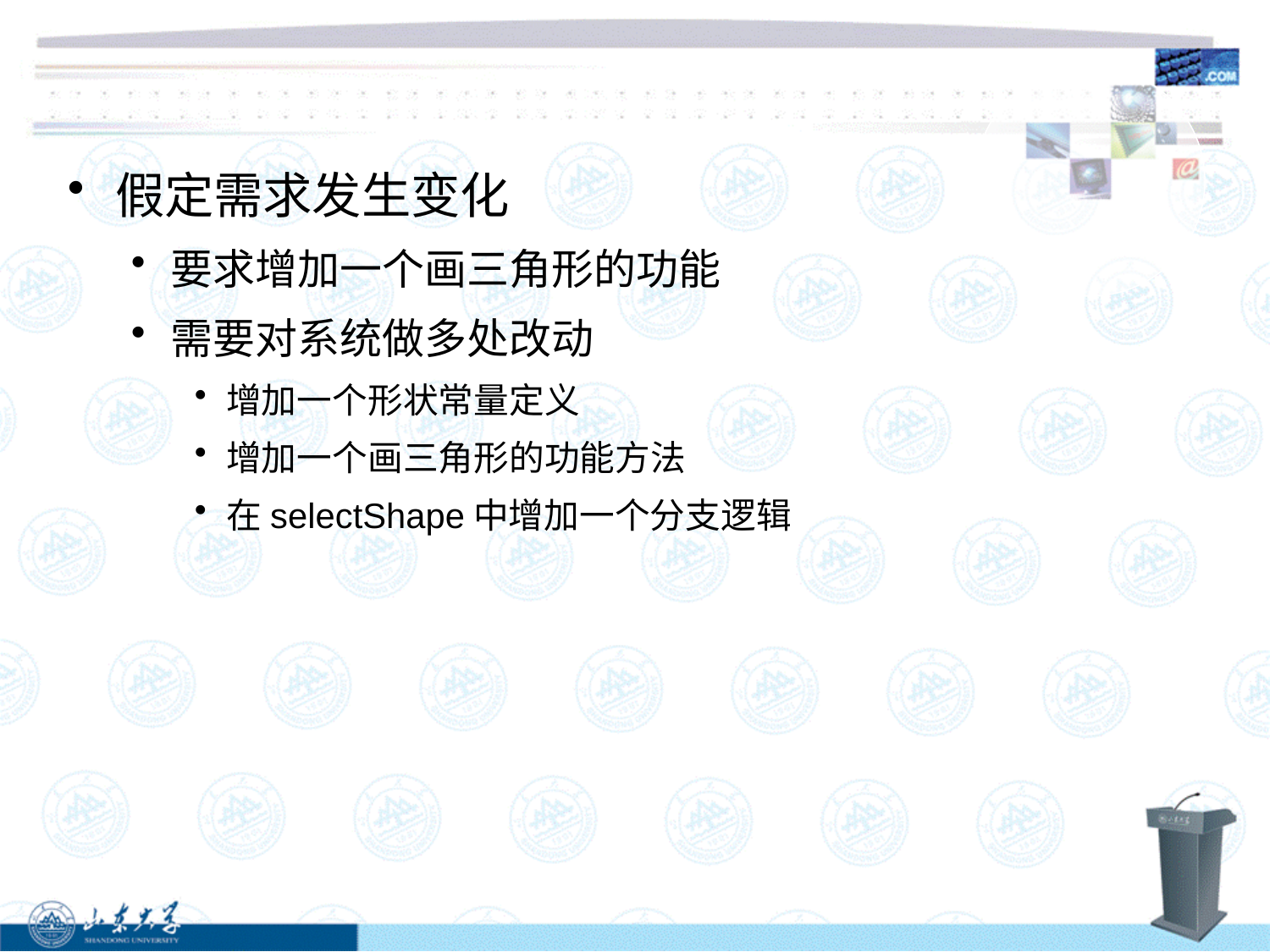

#
假定需求发生变化
要求增加一个画三角形的功能
需要对系统做多处改动
增加一个形状常量定义
增加一个画三角形的功能方法
在selectShape中增加一个分支逻辑